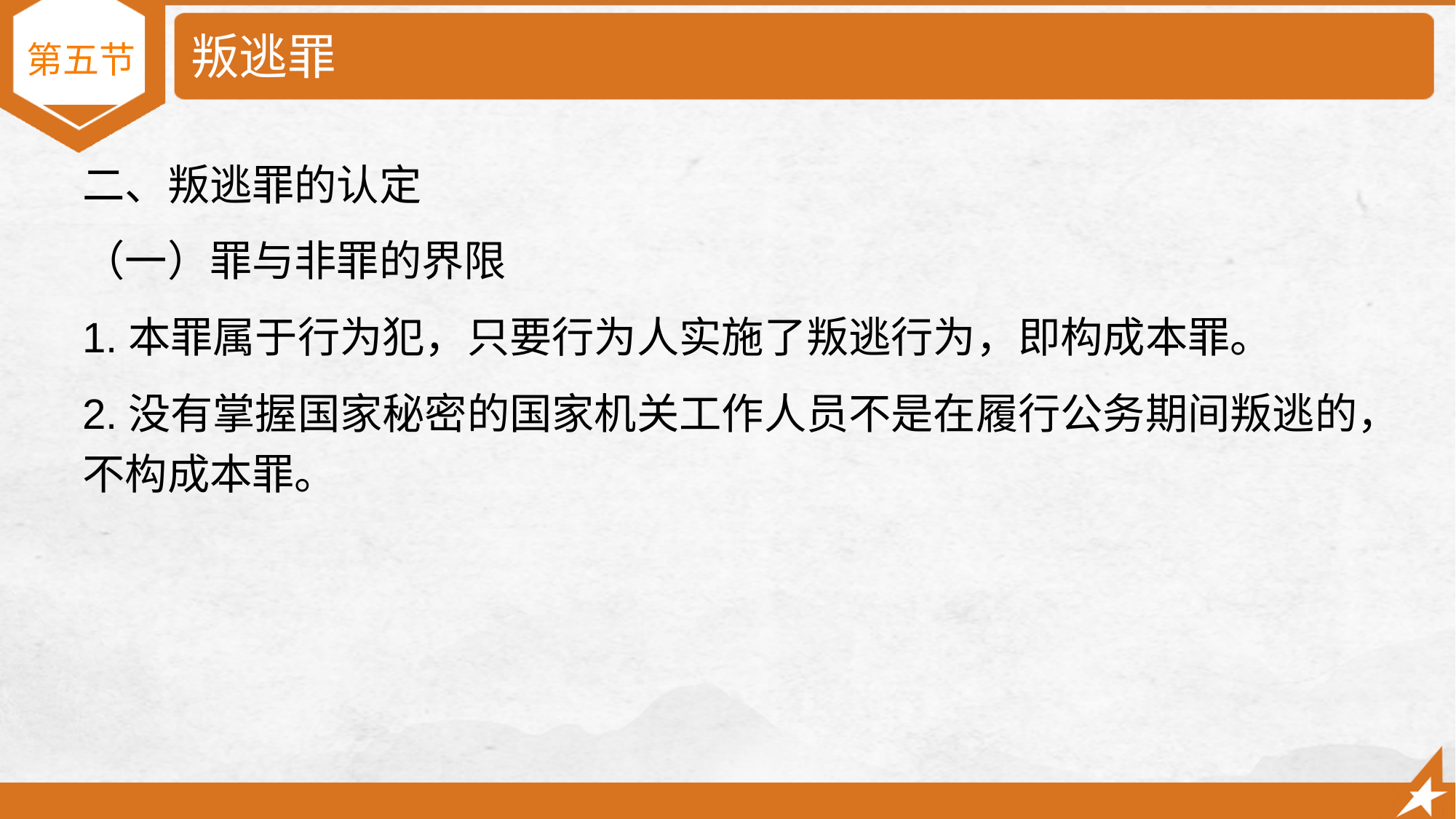

# 叛逃罪
第五节
二、叛逃罪的认定
（一）罪与非罪的界限
1.本罪属于行为犯，只要行为人实施了叛逃行为，即构成本罪。
2.没有掌握国家秘密的国家机关工作人员不是在履行公务期间叛逃的，不构成本罪。